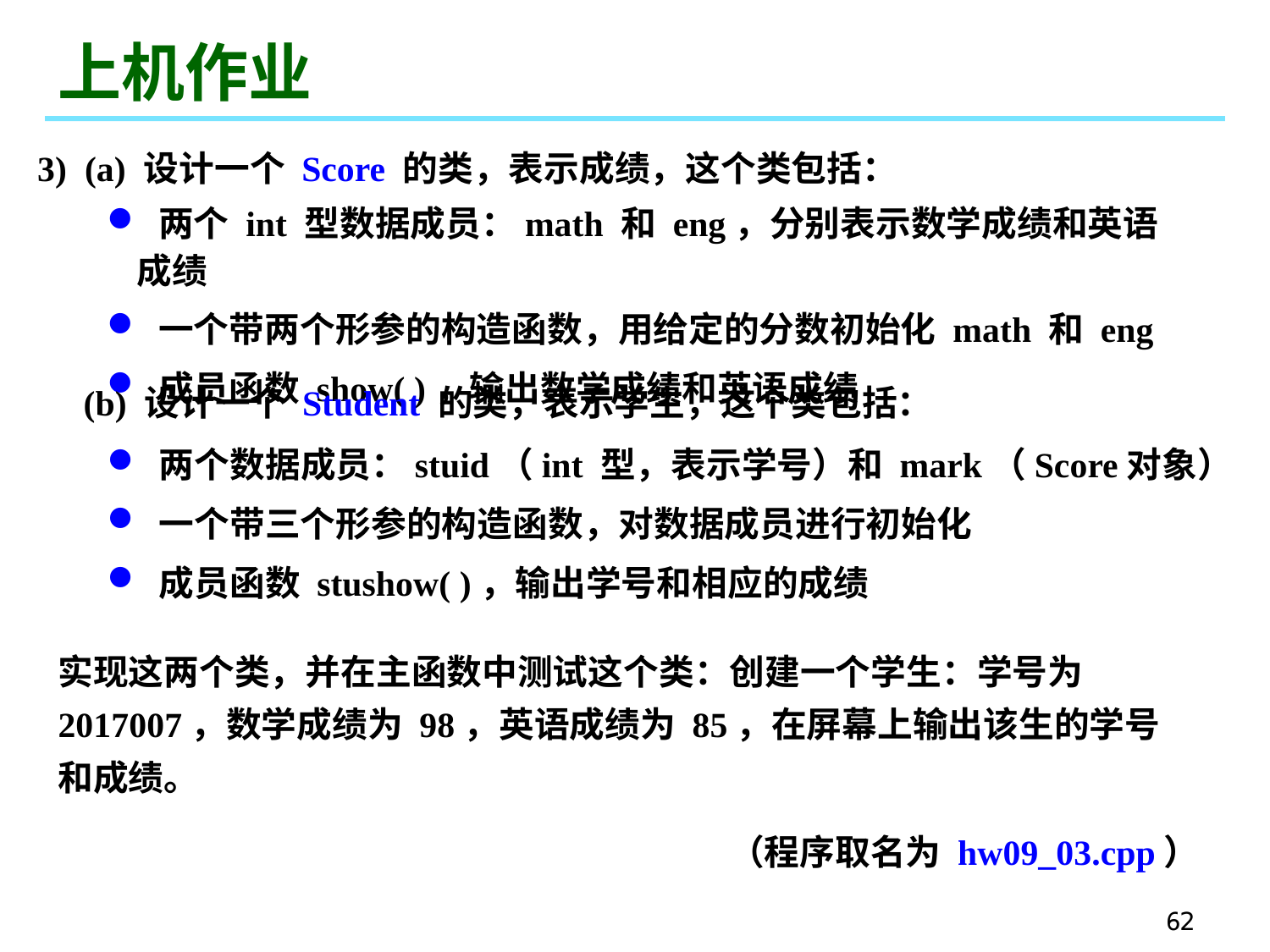

# 上机作业
3)  (a) 设计一个 Score 的类，表示成绩，这个类包括：
 两个 int 型数据成员：math 和 eng，分别表示数学成绩和英语成绩
 一个带两个形参的构造函数，用给定的分数初始化 math 和 eng
 成员函数 show( )，输出数学成绩和英语成绩
(b) 设计一个 Student 的类，表示学生，这个类包括：
 两个数据成员：stuid（int 型，表示学号）和 mark（Score对象）
 一个带三个形参的构造函数，对数据成员进行初始化
 成员函数 stushow( )，输出学号和相应的成绩
实现这两个类，并在主函数中测试这个类：创建一个学生：学号为 2017007，数学成绩为 98，英语成绩为 85，在屏幕上输出该生的学号和成绩。
（程序取名为 hw09_03.cpp）
62